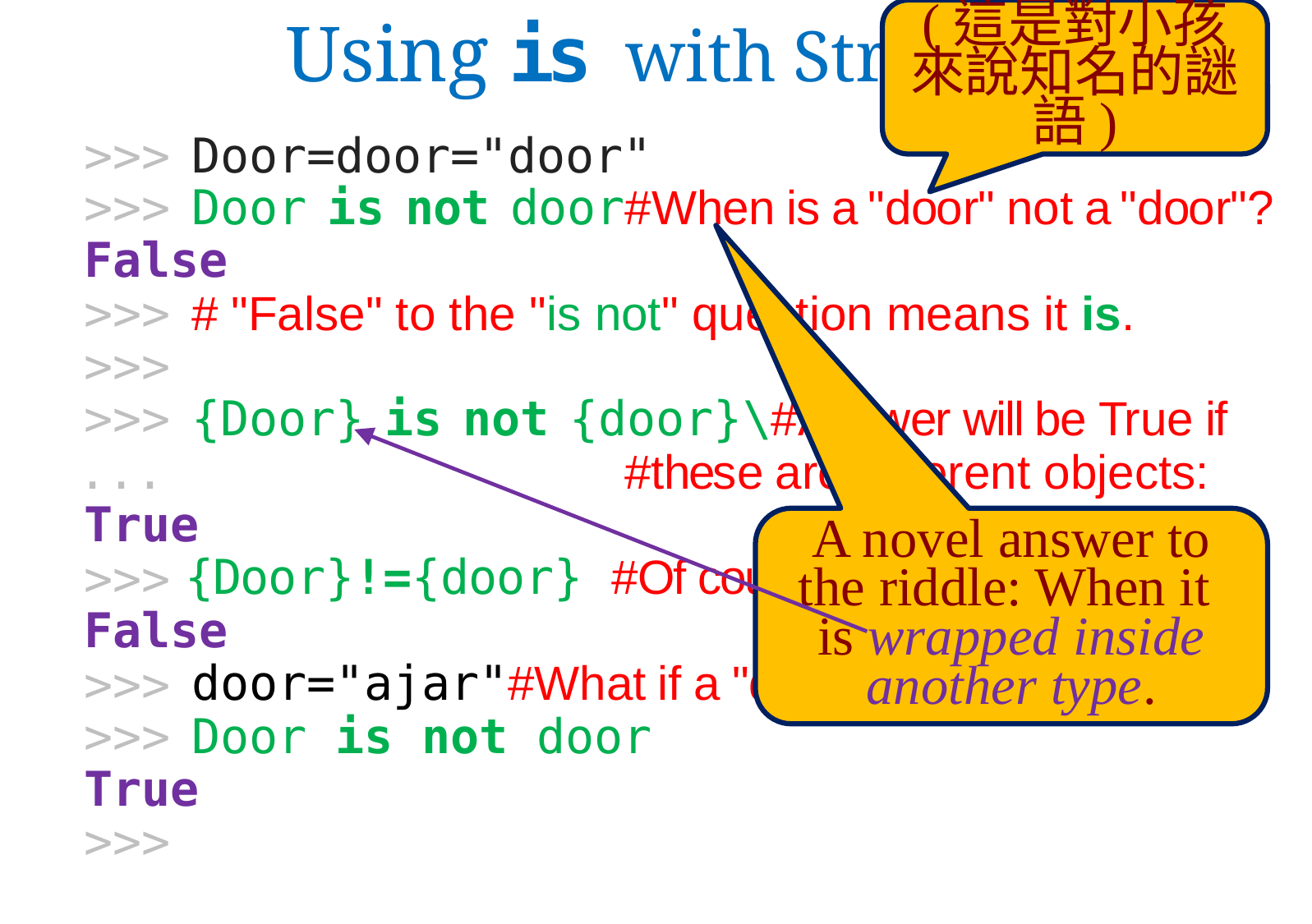

Using is  with Strings
(這是對小孩來說知名的謎語)

  >>> Door=door="door"
  >>> Door is not door#When is a "door" not a "door"?
  False
  >>> # "False" to the "is not" question means it is.
  >>>
  >>> {Door} is not {door}\#Answer will be True if
     ...                #these are different objects:
  True
  >>> {Door}!={door} #Of course the objects are equal:
  False
  >>> door="ajar"#What if a "door" becomes "ajar"?
  >>> Door is not door
  True
  >>>
A novel answer to
the riddle: When it
is wrapped inside another type.
>>>
>>>